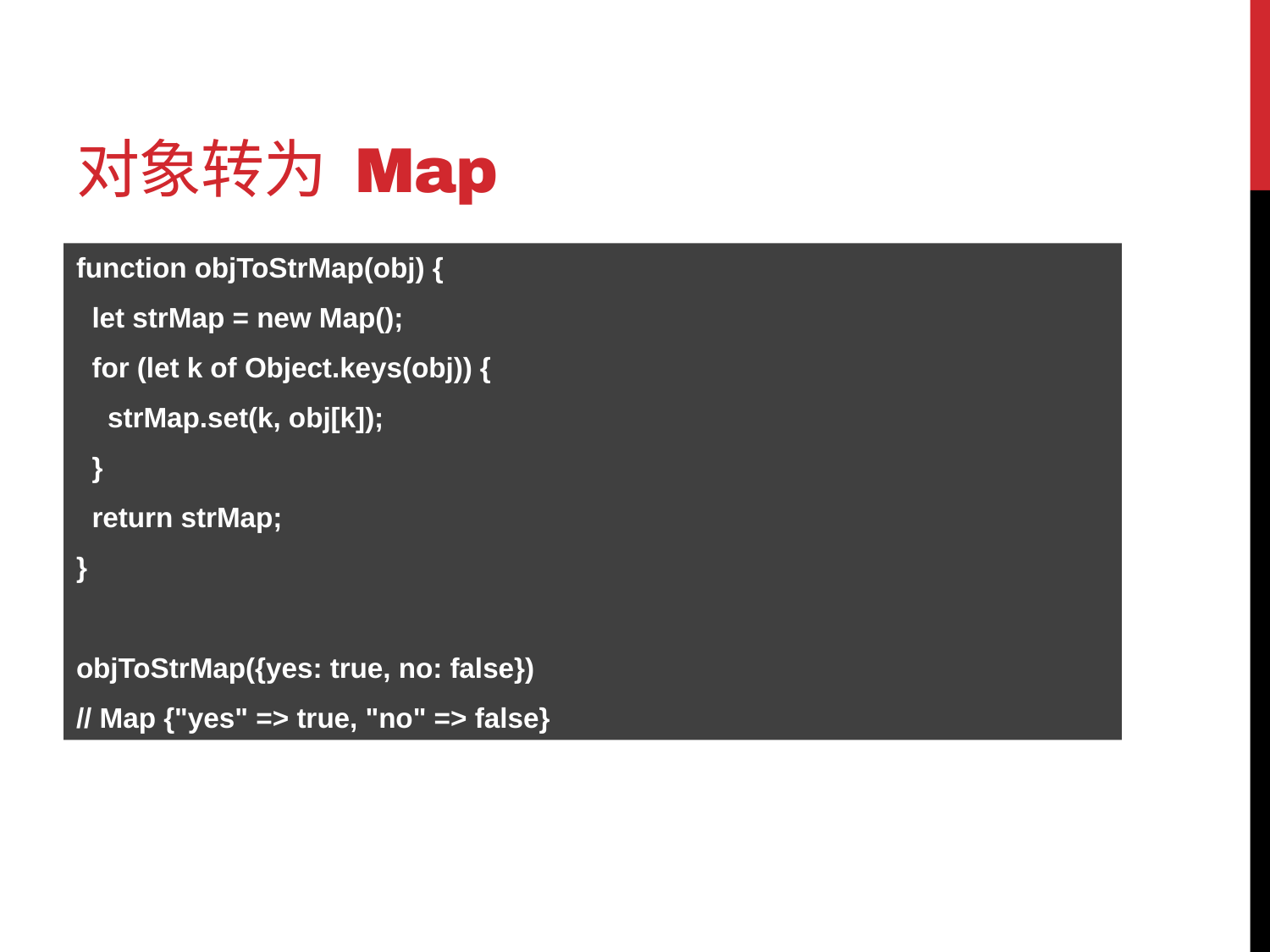

# 对象转为 Map

function objToStrMap(obj) {
  let strMap = new Map();
  for (let k of Object.keys(obj)) {
    strMap.set(k, obj[k]);
  }
  return strMap;
}

objToStrMap({yes: true, no: false})
// Map {"yes" => true, "no" => false}